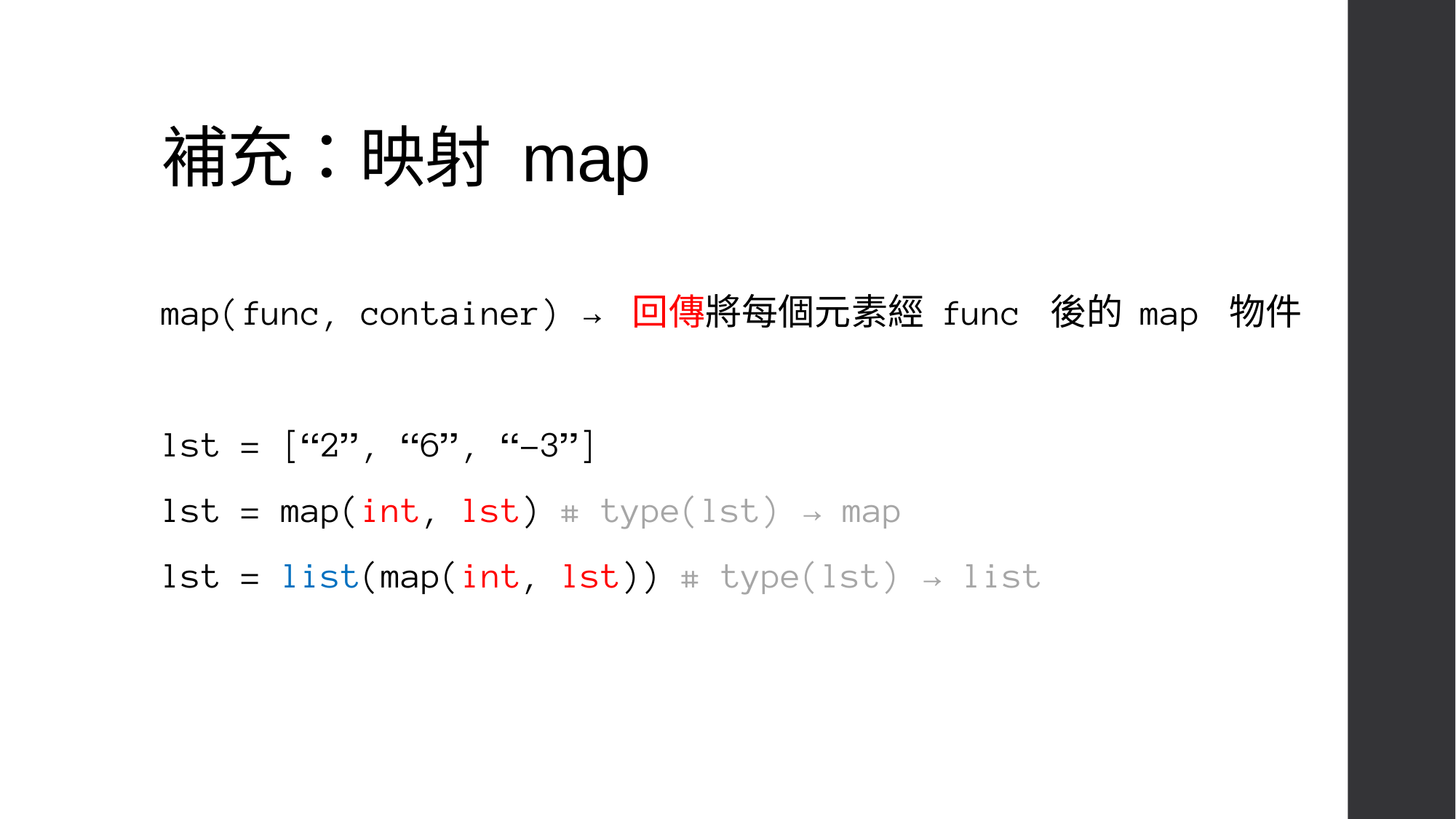

# 補充：映射 map

map(func, container) → 回傳將每個元素經 func 後的 map 物件

lst = [“2”, “6”, “-3”]
lst = map(int, lst) # type(lst) → map
lst = list(map(int, lst)) # type(lst) → list